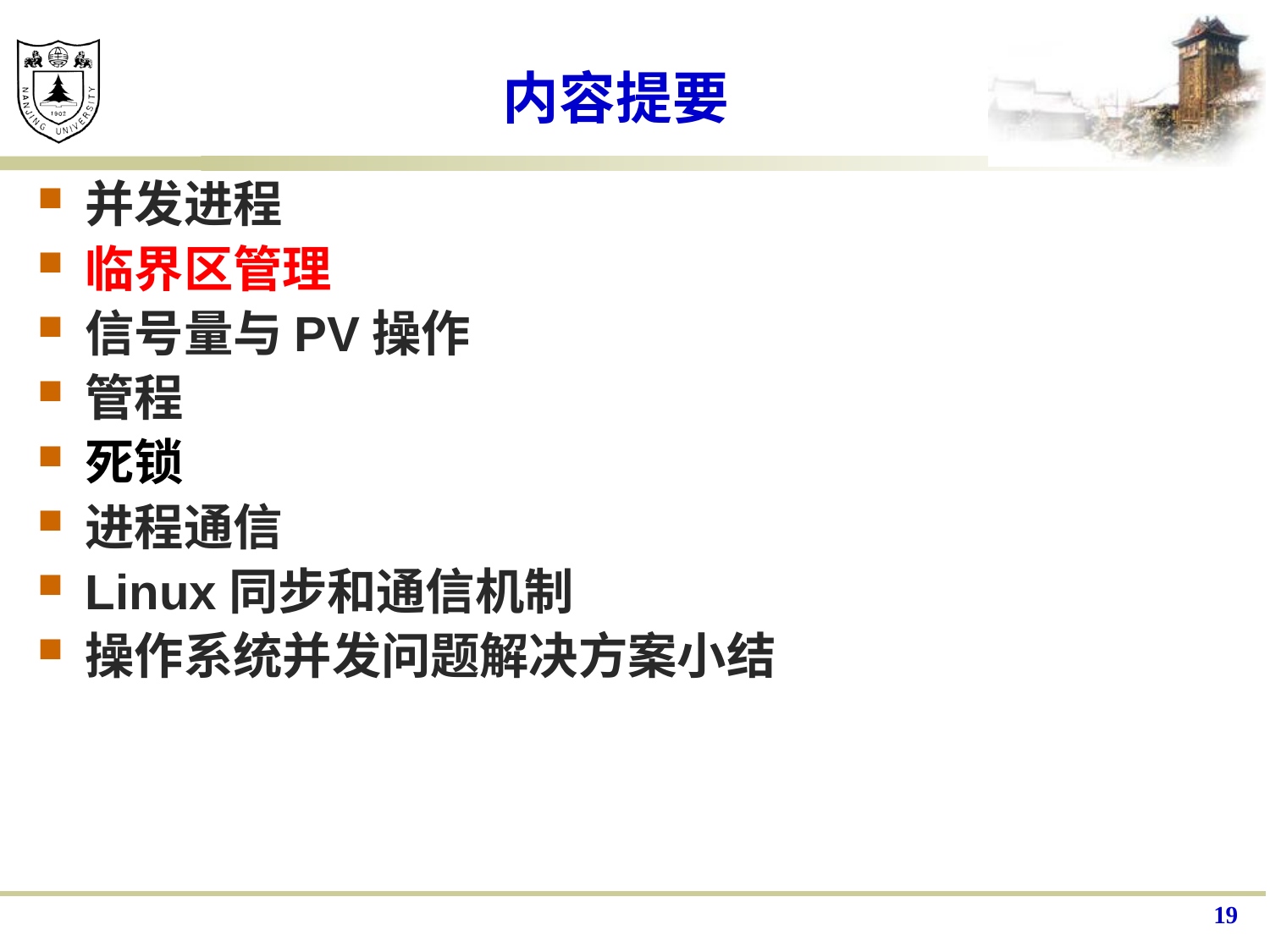

# 内容提要
并发进程
临界区管理
信号量与PV操作
管程
死锁
进程通信
Linux同步和通信机制
操作系统并发问题解决方案小结

19